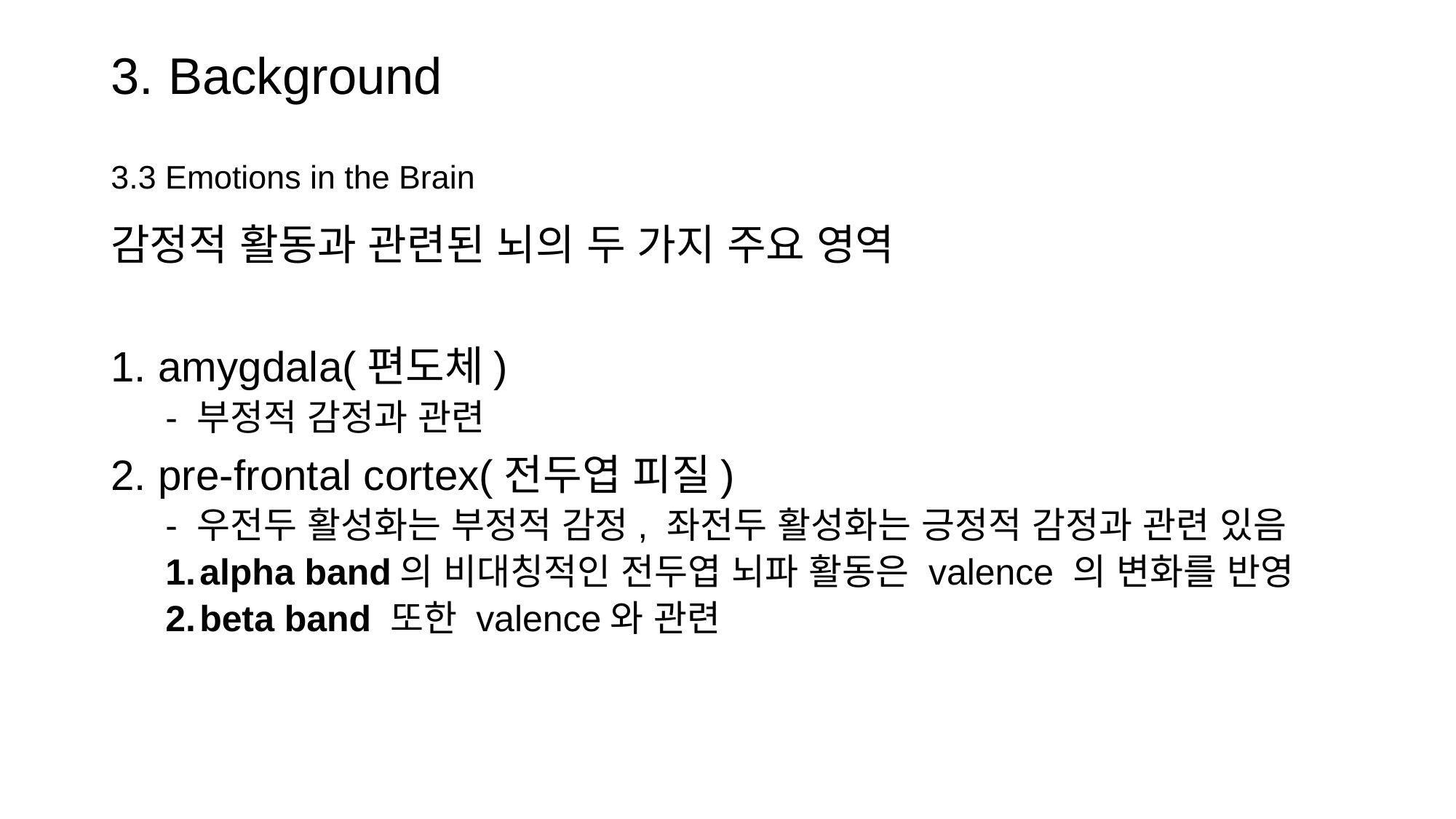

# 3. Background 3.3 Emotions in the Brain
감정적 활동과 관련된 뇌의 두 가지 주요 영역

 amygdala(편도체)
- 부정적 감정과 관련
 pre-frontal cortex(전두엽 피질)
- 우전두 활성화는 부정적 감정, 좌전두 활성화는 긍정적 감정과 관련 있음
alpha band의 비대칭적인 전두엽 뇌파 활동은 valence 의 변화를 반영
beta band 또한 valence와 관련